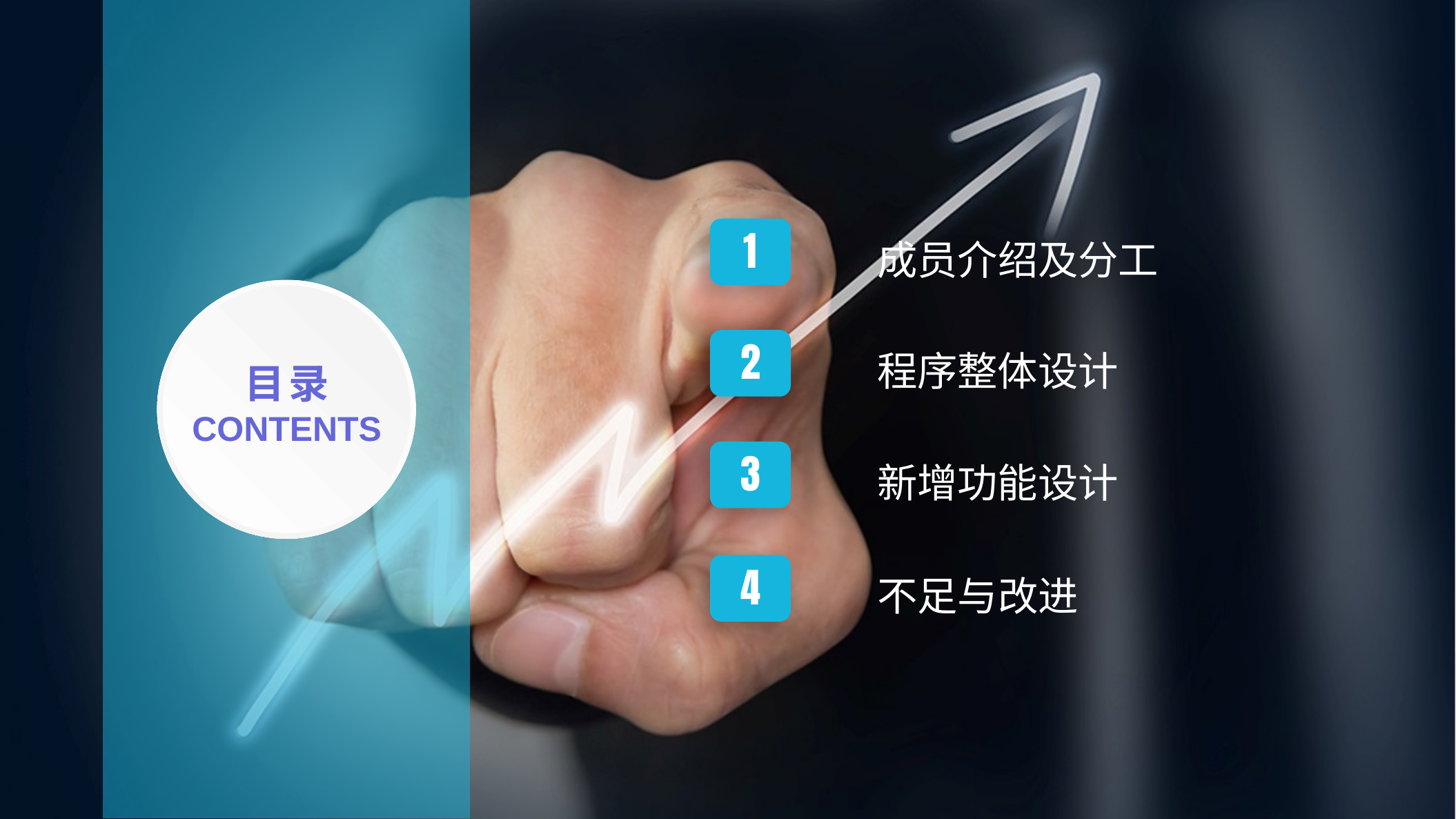

1
成员介绍及分工

目录
contents
2
程序整体设计
3
新增功能设计
4
不足与改进